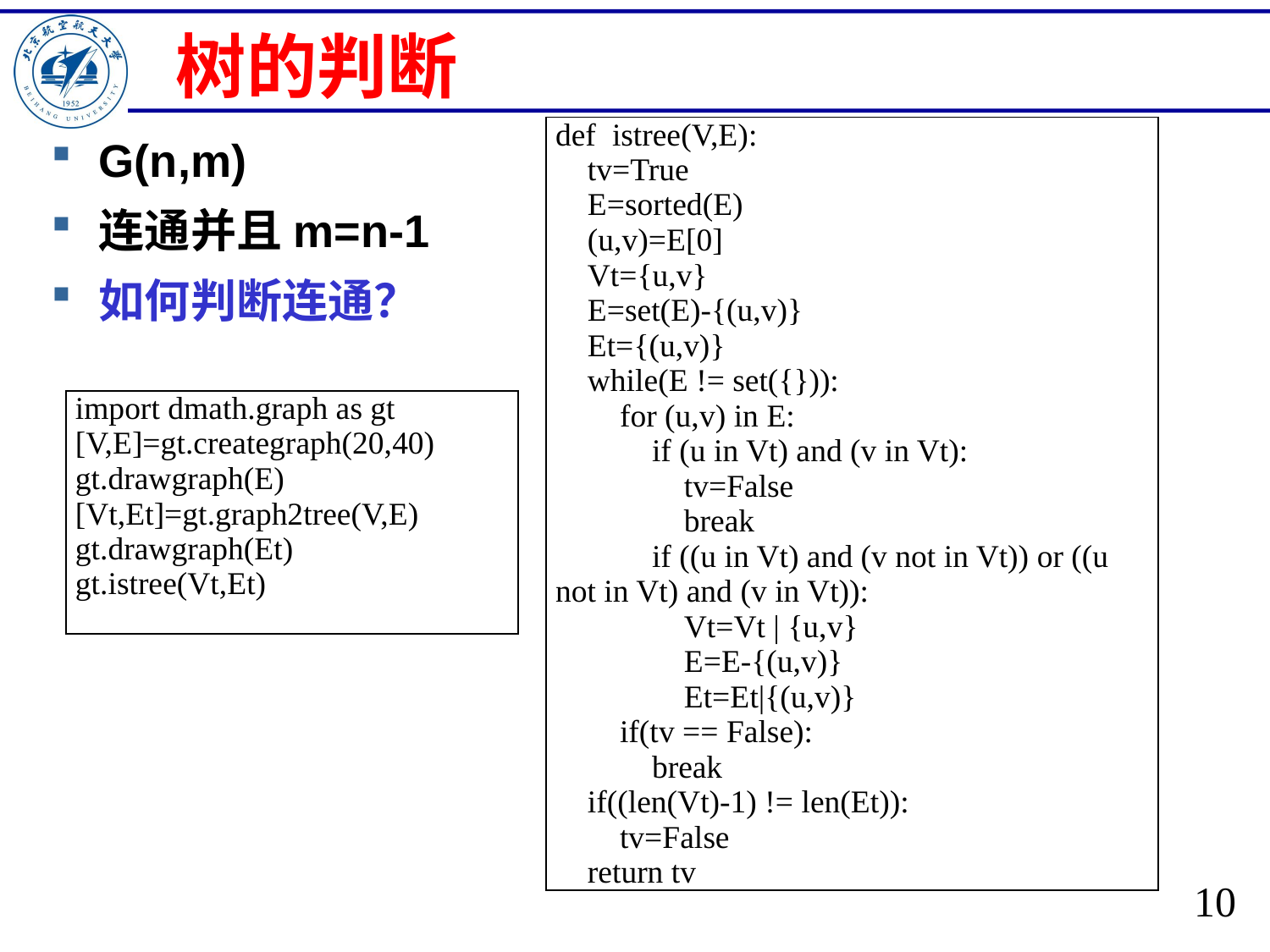

# 树的判断
| def istree(V,E): tv=True E=sorted(E) (u,v)=E[0] Vt={u,v} E=set(E)-{(u,v)} Et={(u,v)} while(E != set({})): for (u,v) in E: if (u in Vt) and (v in Vt): tv=False break if ((u in Vt) and (v not in Vt)) or ((u not in Vt) and (v in Vt)): Vt=Vt | {u,v} E=E-{(u,v)} Et=Et|{(u,v)} if(tv == False): break if((len(Vt)-1) != len(Et)): tv=False return tv |
| --- |
G(n,m)
连通并且m=n-1
如何判断连通？

| import dmath.graph as gt [V,E]=gt.creategraph(20,40) gt.drawgraph(E) [Vt,Et]=gt.graph2tree(V,E) gt.drawgraph(Et) gt.istree(Vt,Et) |
| --- |